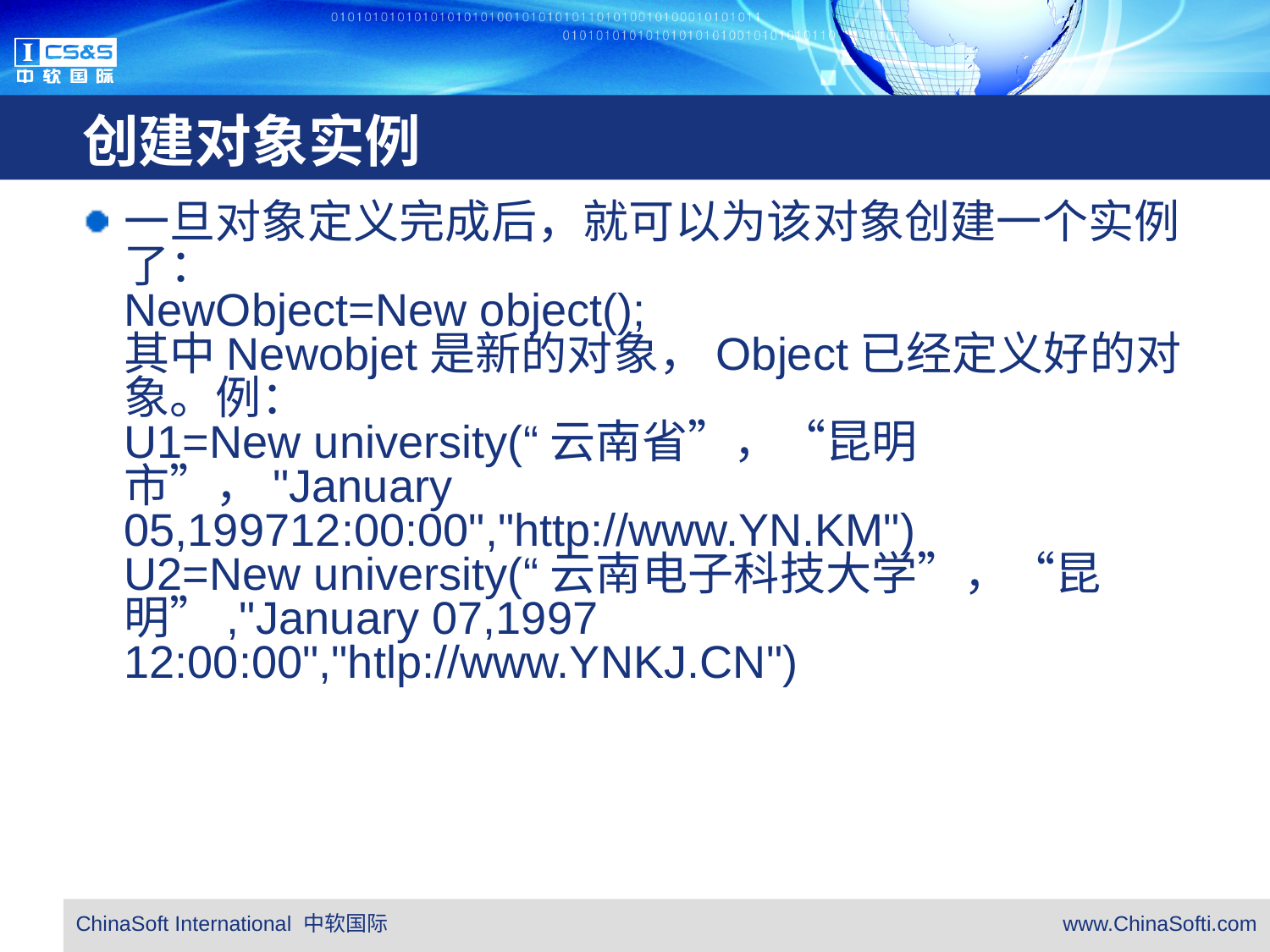

# 创建对象实例
一旦对象定义完成后，就可以为该对象创建一个实例了：
NewObject=New object();
其中Newobjet是新的对象，Object已经定义好的对象。例：
U1=New university(“云南省”，“昆明市”，"January 05,199712:00:00","http://www.YN.KM")
U2=New university(“云南电子科技大学”，“昆明”,"January 07,1997 12:00:00","htlp://www.YNKJ.CN")